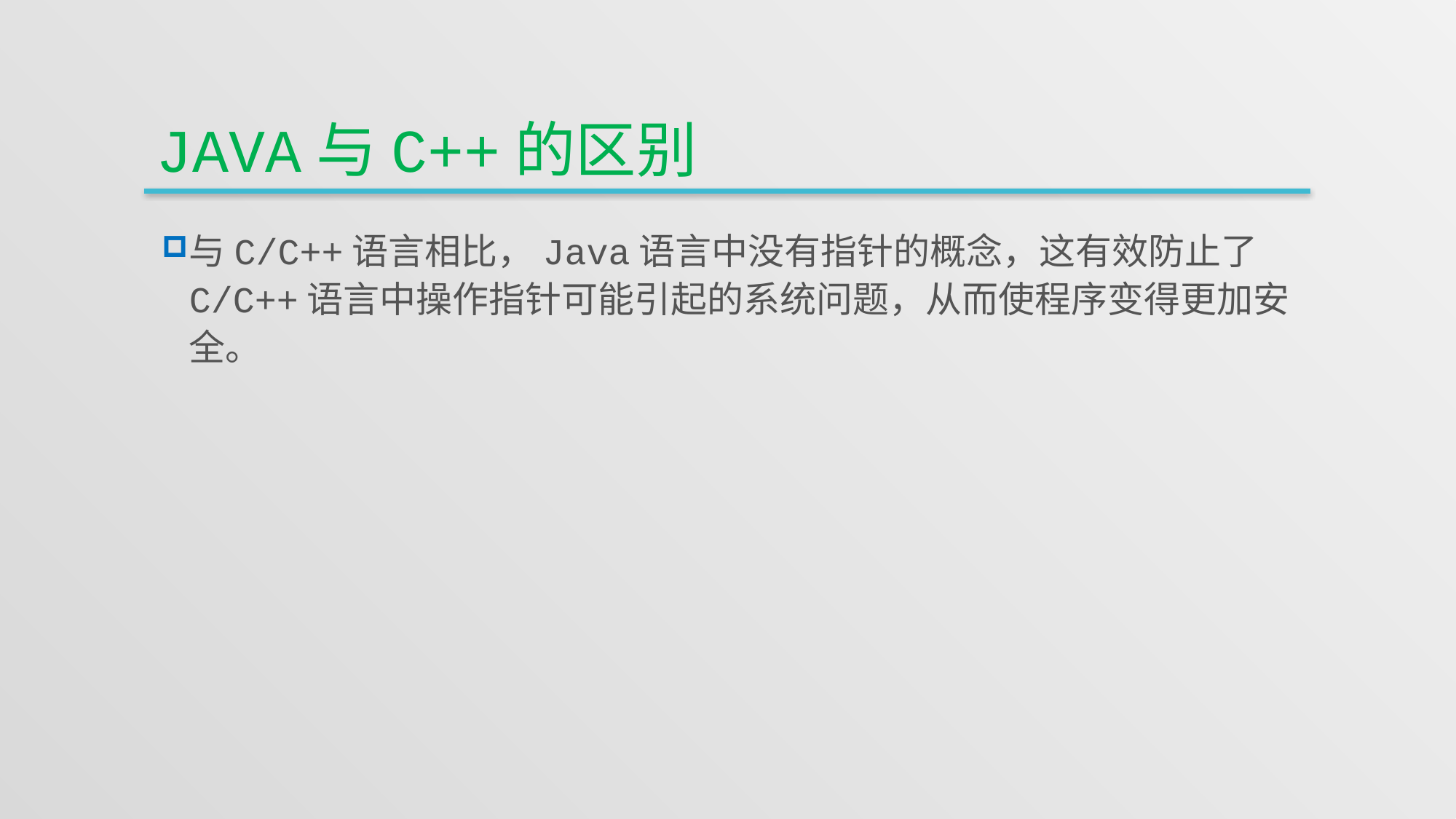

# Java与C++的区别
与C/C++语言相比，Java语言中没有指针的概念，这有效防止了C/C++语言中操作指针可能引起的系统问题，从而使程序变得更加安全。